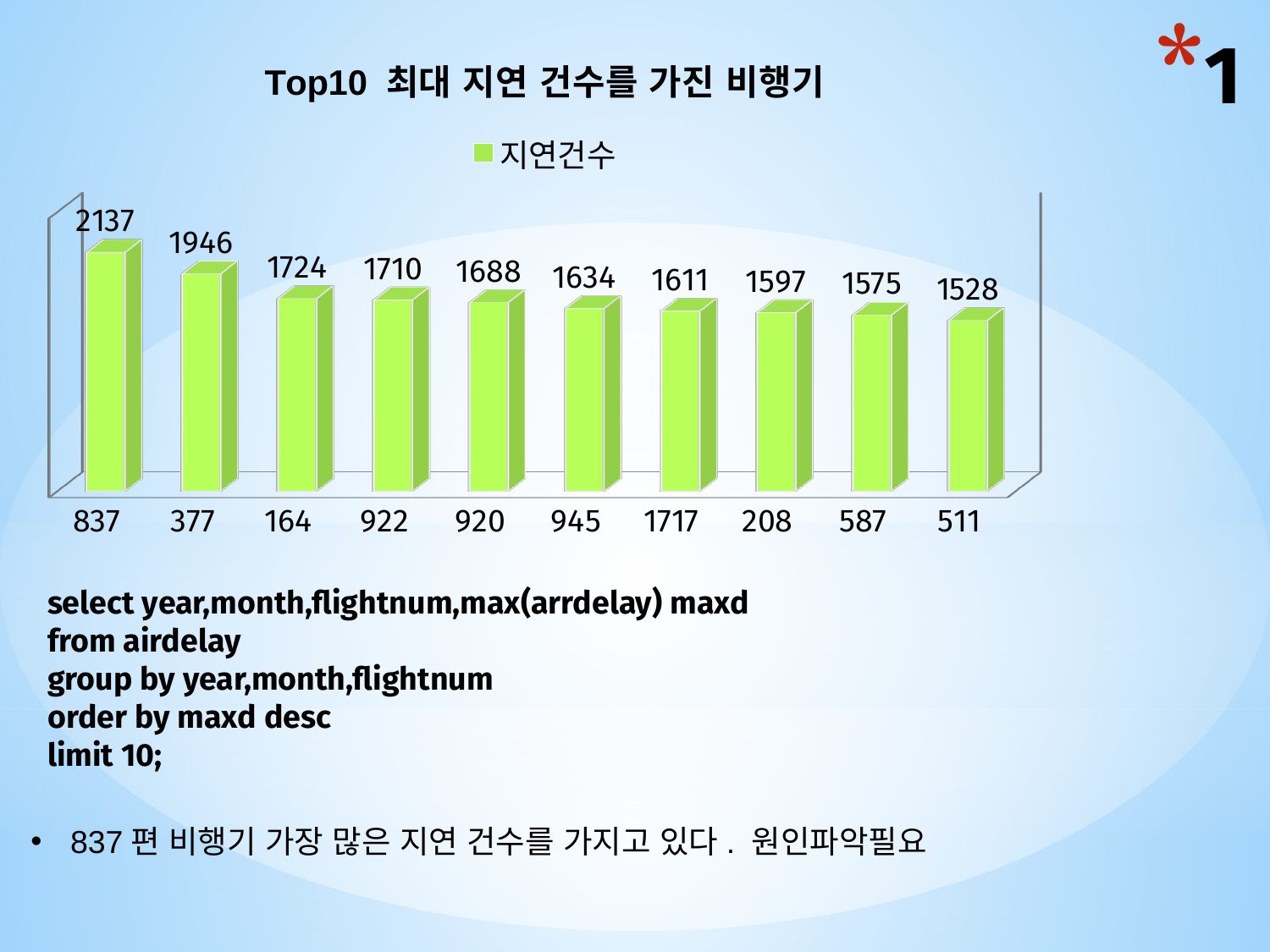

# 1

[unsupported chart]

select year,month,flightnum,max(arrdelay) maxd
from airdelay
group by year,month,flightnum
order by maxd desc
limit 10;
837편 비행기 가장 많은 지연 건수를 가지고 있다. 원인파악필요